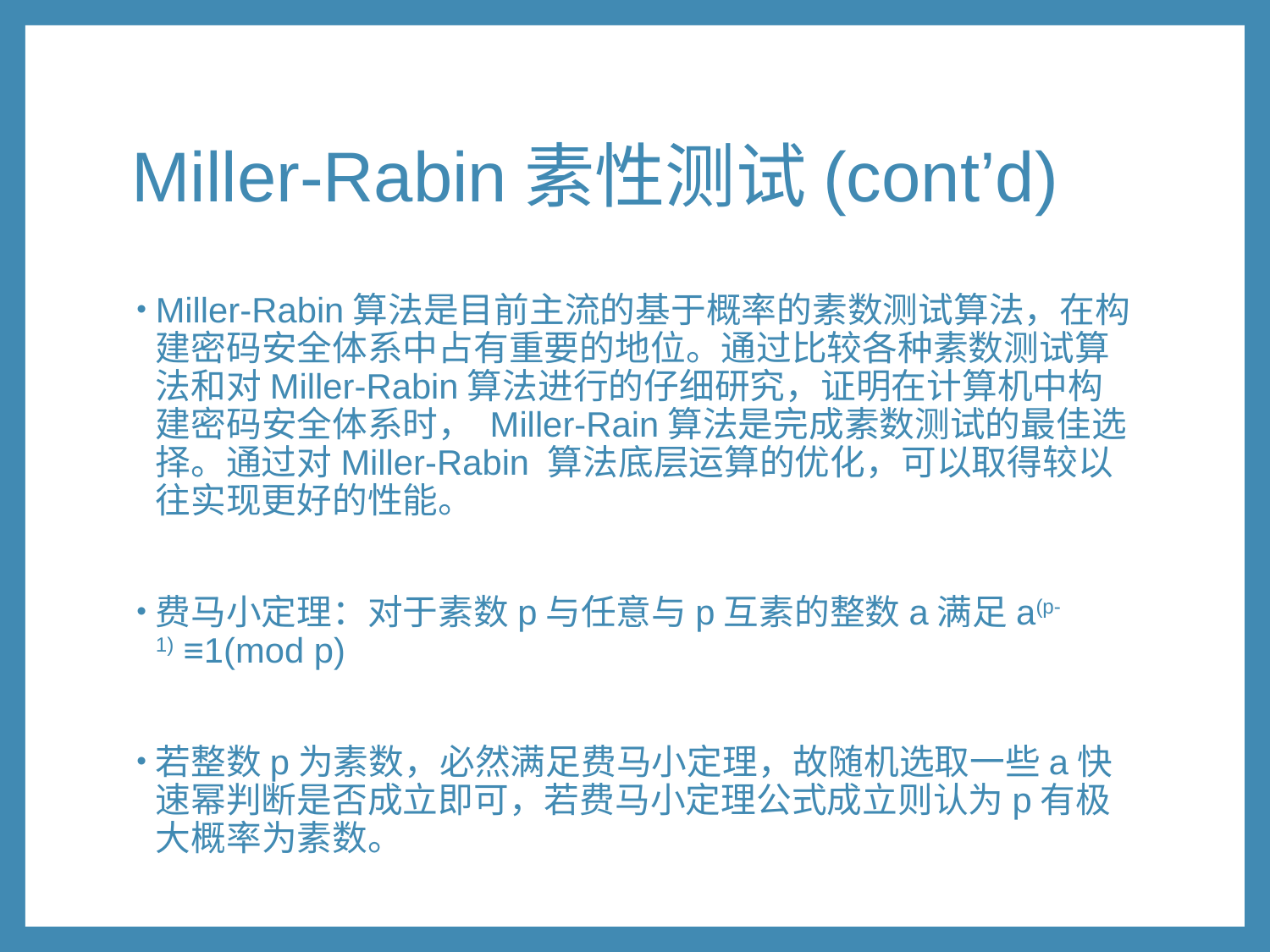

# Miller-Rabin素性测试(cont’d)
Miller-Rabin算法是目前主流的基于概率的素数测试算法，在构建密码安全体系中占有重要的地位。通过比较各种素数测试算法和对Miller-Rabin算法进行的仔细研究，证明在计算机中构建密码安全体系时， Miller-Rain算法是完成素数测试的最佳选择。通过对Miller-Rabin 算法底层运算的优化，可以取得较以往实现更好的性能。

费马小定理：对于素数p与任意与p互素的整数a满足a(p-1) ≡1(mod p)

若整数p为素数，必然满足费马小定理，故随机选取一些a快速幂判断是否成立即可，若费马小定理公式成立则认为p有极大概率为素数。